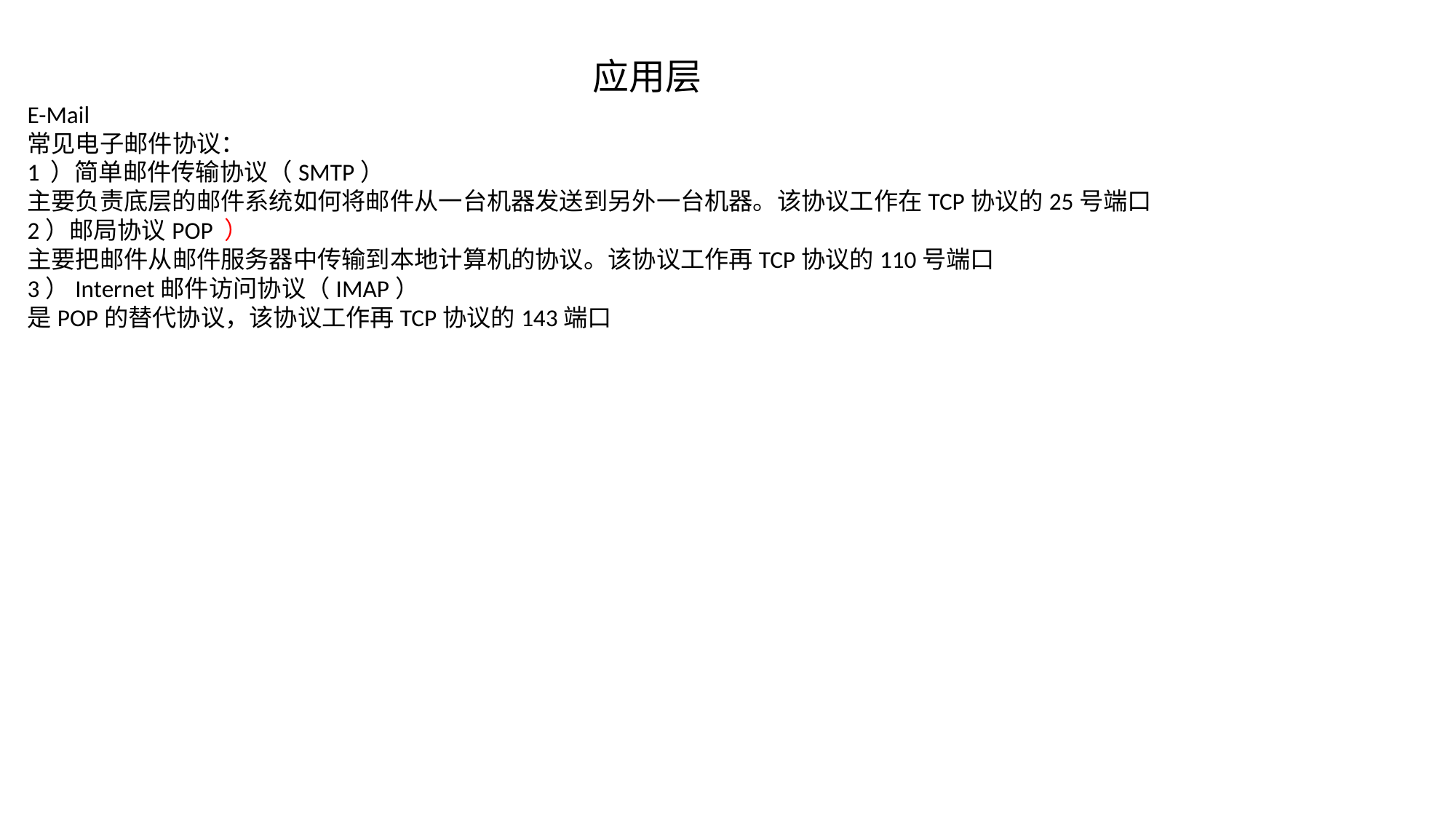

应用层
E-Mail
常见电子邮件协议：
1 ）简单邮件传输协议（SMTP）
主要负责底层的邮件系统如何将邮件从一台机器发送到另外一台机器。该协议工作在TCP协议的25号端口
2）邮局协议POP ）
主要把邮件从邮件服务器中传输到本地计算机的协议。该协议工作再TCP协议的110号端口
3）Internet邮件访问协议（IMAP）
是POP的替代协议，该协议工作再TCP协议的143端口